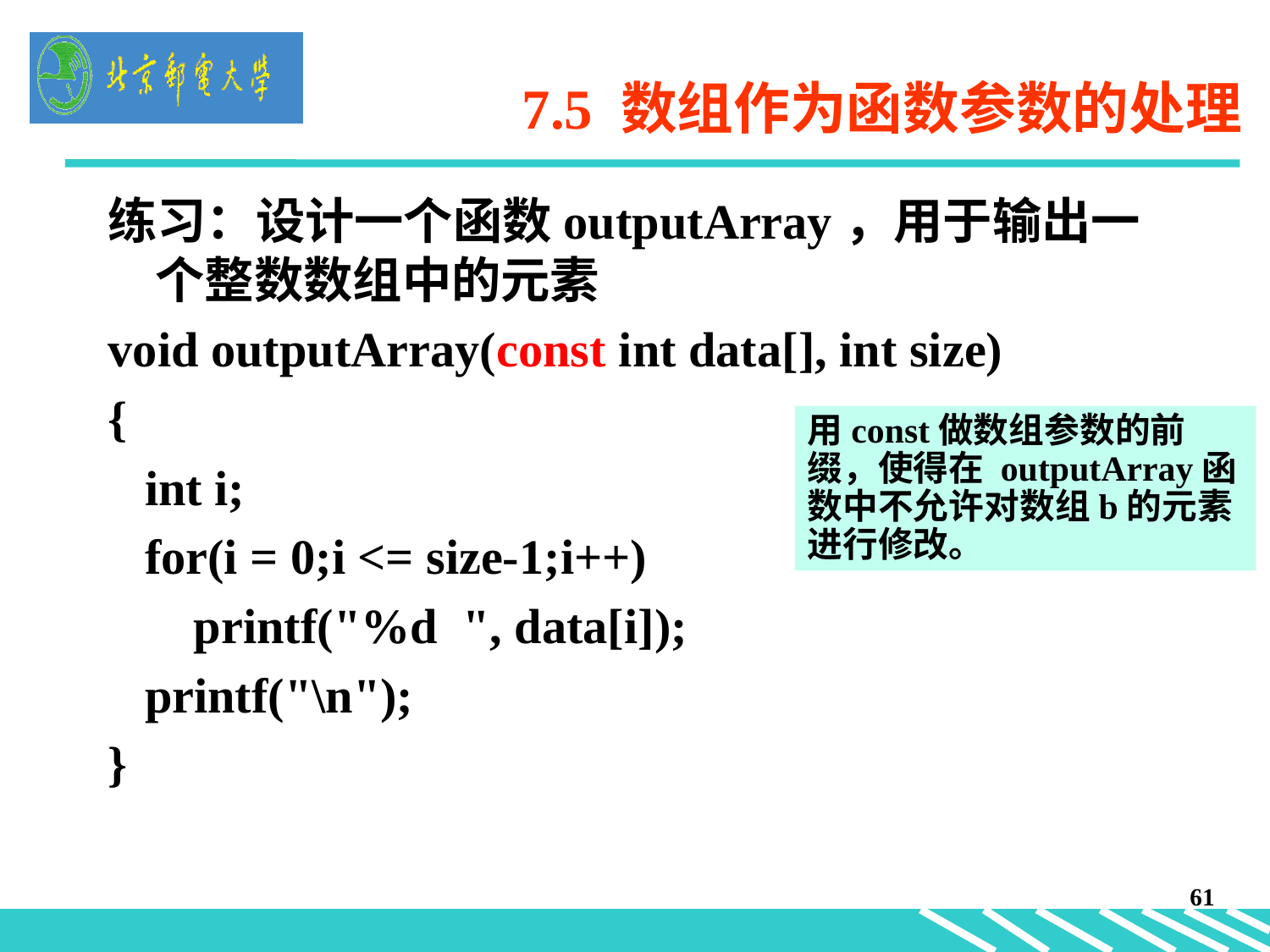

# 7.5 数组作为函数参数的处理
练习：设计一个函数outputArray，用于输出一个整数数组中的元素
void outputArray(const int data[], int size)
{
   int i;
   for(i = 0;i <= size-1;i++)
       printf("%d  ", data[i]);
   printf("\n");
}

用const做数组参数的前缀，使得在 outputArray函数中不允许对数组b的元素进行修改。
61